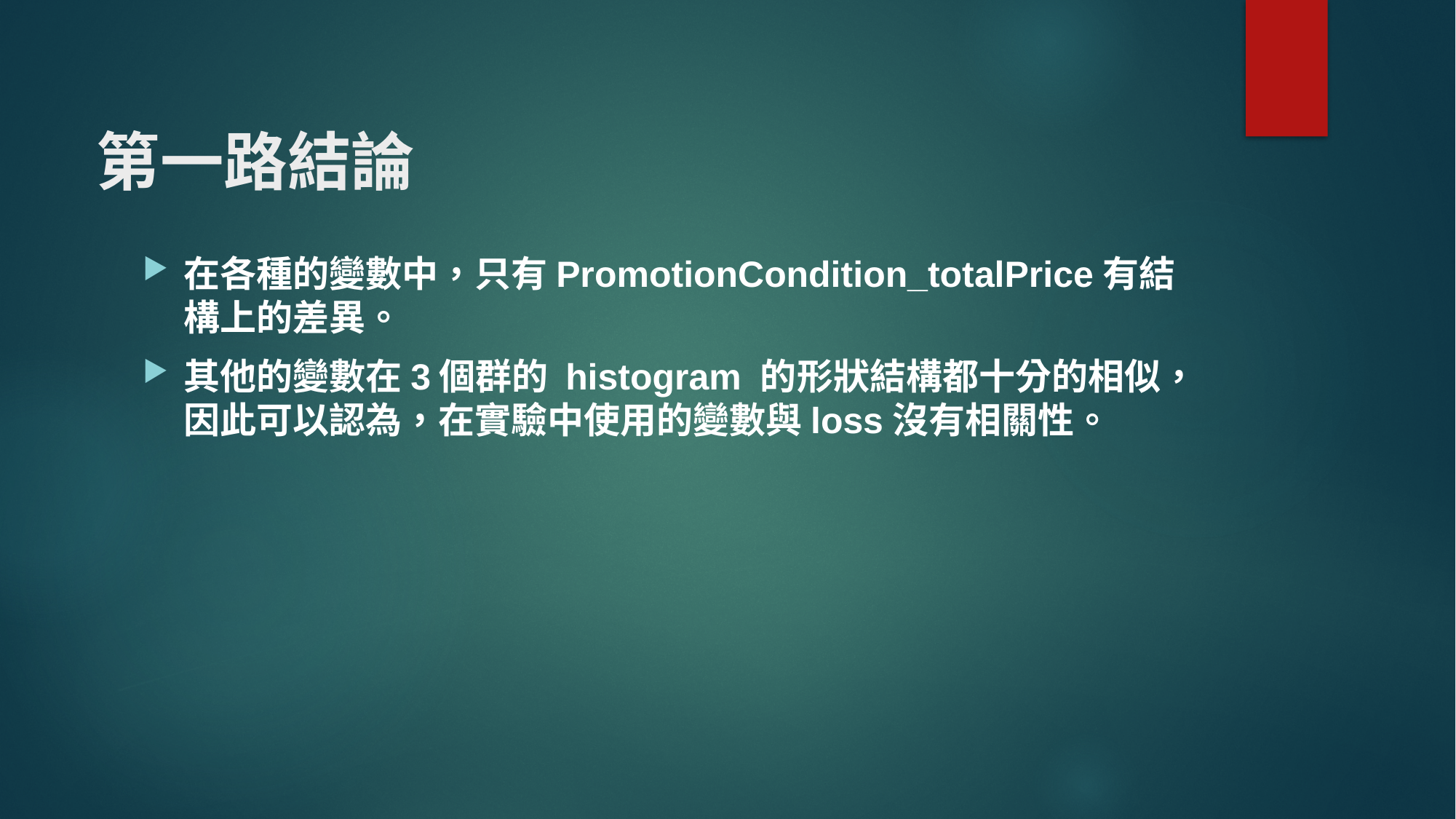

# 第一路結論
在各種的變數中，只有PromotionCondition_totalPrice有結構上的差異。
其他的變數在3個群的 histogram 的形狀結構都十分的相似，因此可以認為，在實驗中使用的變數與loss沒有相關性。